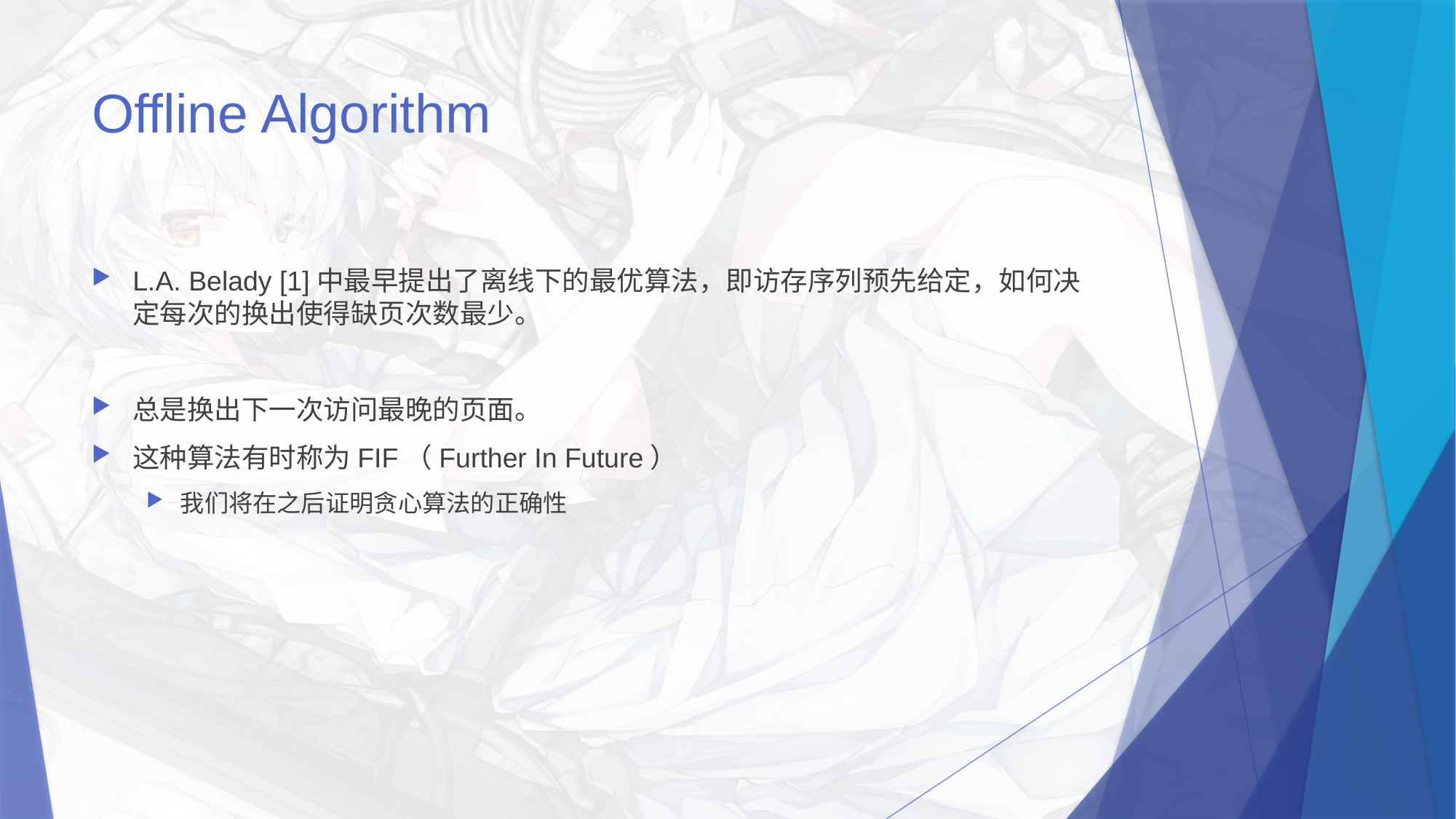

# Offline Algorithm
L.A. Belady [1]中最早提出了离线下的最优算法，即访存序列预先给定，如何决定每次的换出使得缺页次数最少。

总是换出下一次访问最晚的页面。
这种算法有时称为FIF（Further In Future）
我们将在之后证明贪心算法的正确性